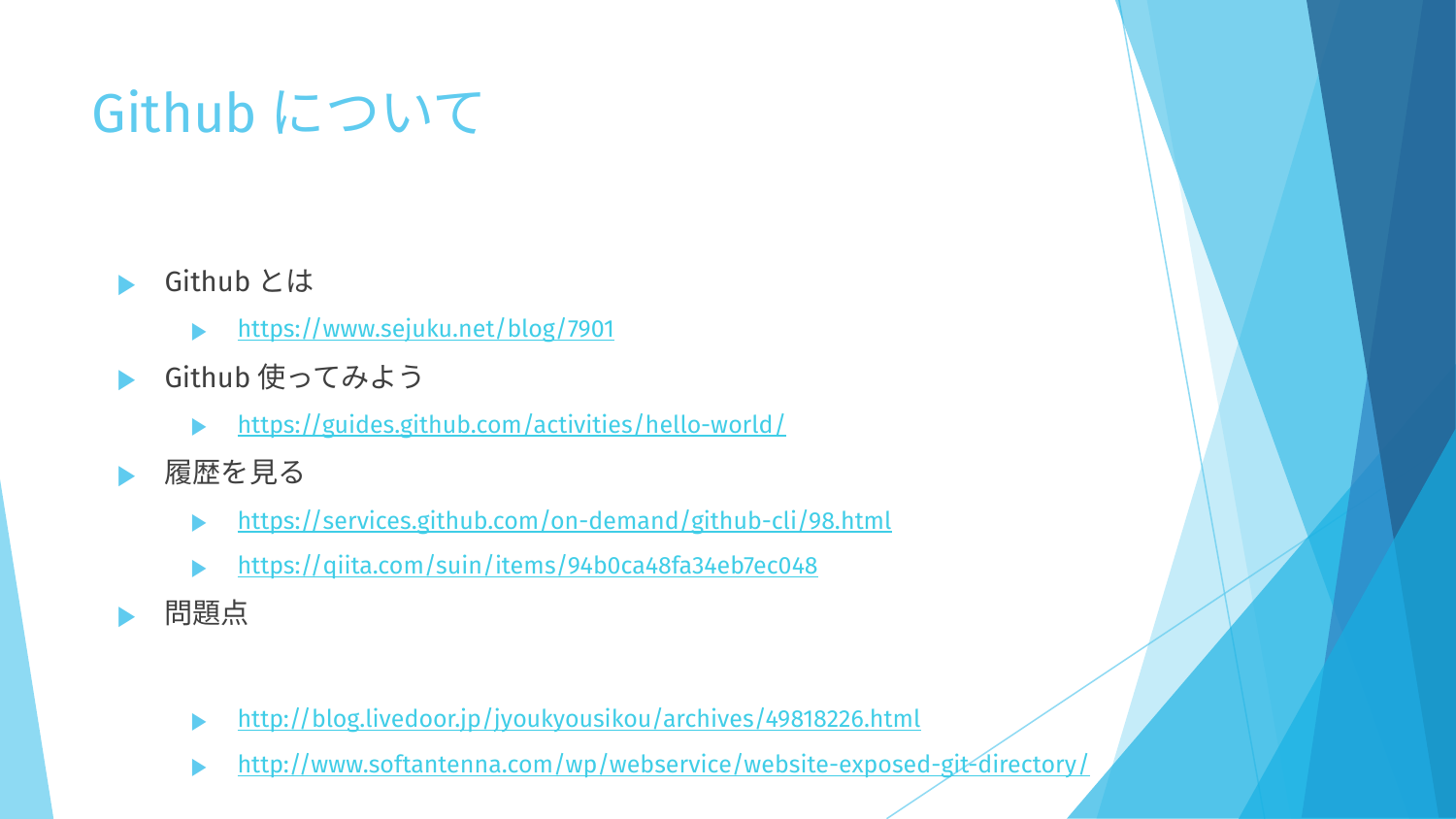

# Githubについて
Githubとは
https://www.sejuku.net/blog/7901
Github使ってみよう
https://guides.github.com/activities/hello-world/
履歴を見る
https://services.github.com/on-demand/github-cli/98.html
https://qiita.com/suin/items/94b0ca48fa34eb7ec048
問題点

http://blog.livedoor.jp/jyoukyousikou/archives/49818226.html
http://www.softantenna.com/wp/webservice/website-exposed-git-directory/